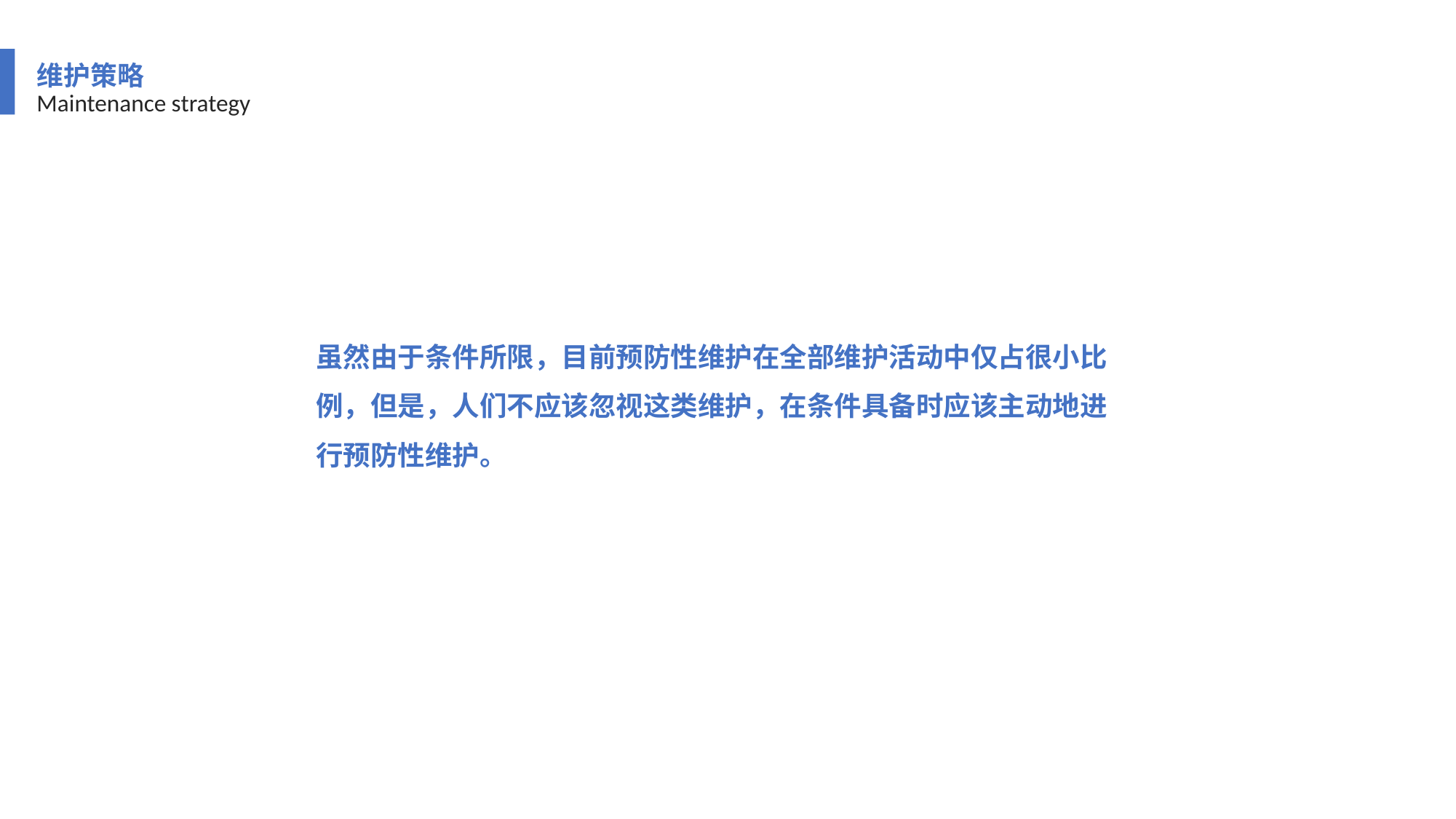

维护策略
Maintenance strategy
虽然由于条件所限，目前预防性维护在全部维护活动中仅占很小比例，但是，人们不应该忽视这类维护，在条件具备时应该主动地进行预防性维护。